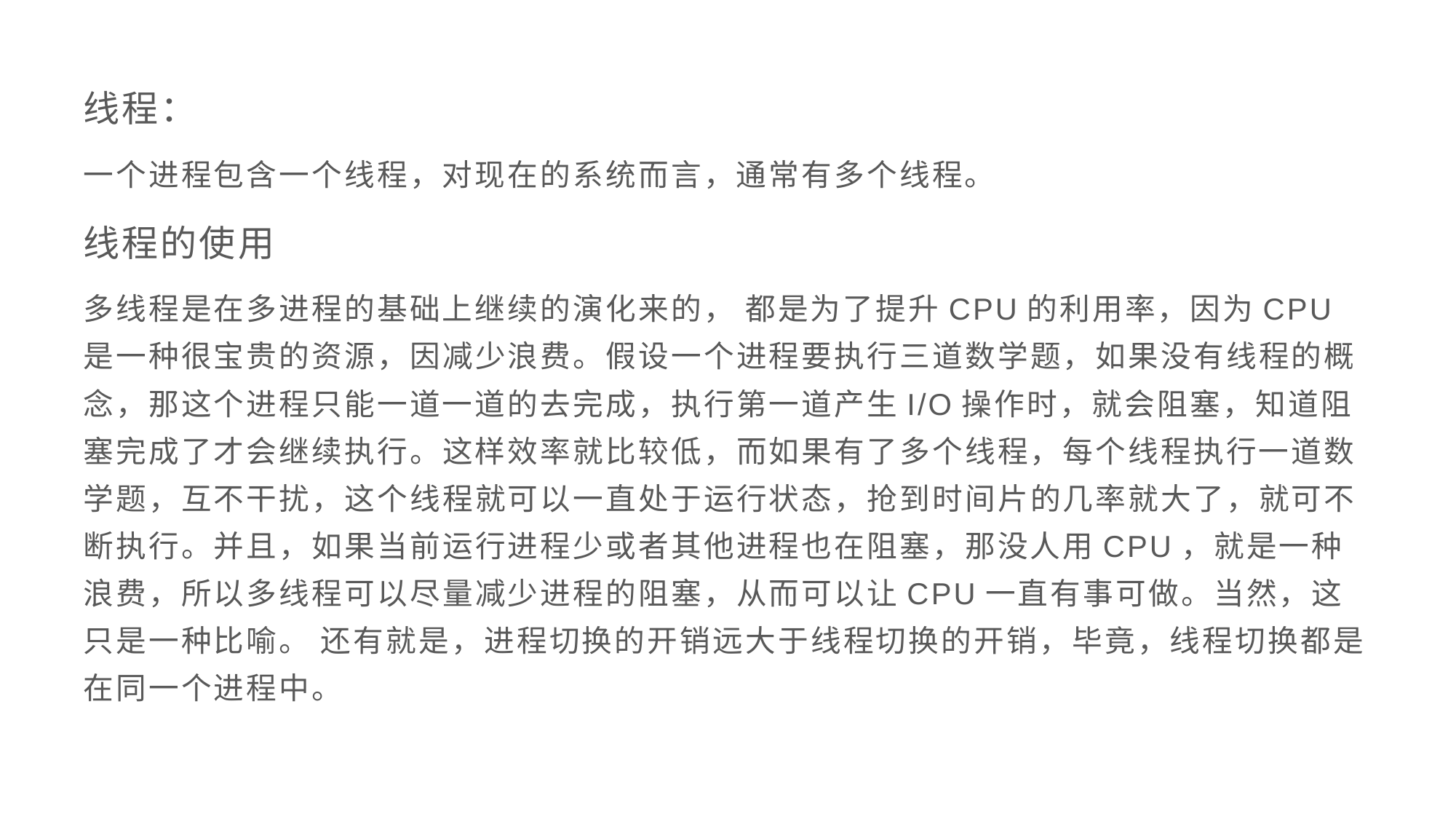

线程：
一个进程包含一个线程，对现在的系统而言，通常有多个线程。
线程的使用
多线程是在多进程的基础上继续的演化来的， 都是为了提升CPU的利用率，因为CPU是一种很宝贵的资源，因减少浪费。假设一个进程要执行三道数学题，如果没有线程的概念，那这个进程只能一道一道的去完成，执行第一道产生I/O操作时，就会阻塞，知道阻塞完成了才会继续执行。这样效率就比较低，而如果有了多个线程，每个线程执行一道数学题，互不干扰，这个线程就可以一直处于运行状态，抢到时间片的几率就大了，就可不断执行。并且，如果当前运行进程少或者其他进程也在阻塞，那没人用CPU，就是一种浪费，所以多线程可以尽量减少进程的阻塞，从而可以让CPU一直有事可做。当然，这只是一种比喻。 还有就是，进程切换的开销远大于线程切换的开销，毕竟，线程切换都是在同一个进程中。